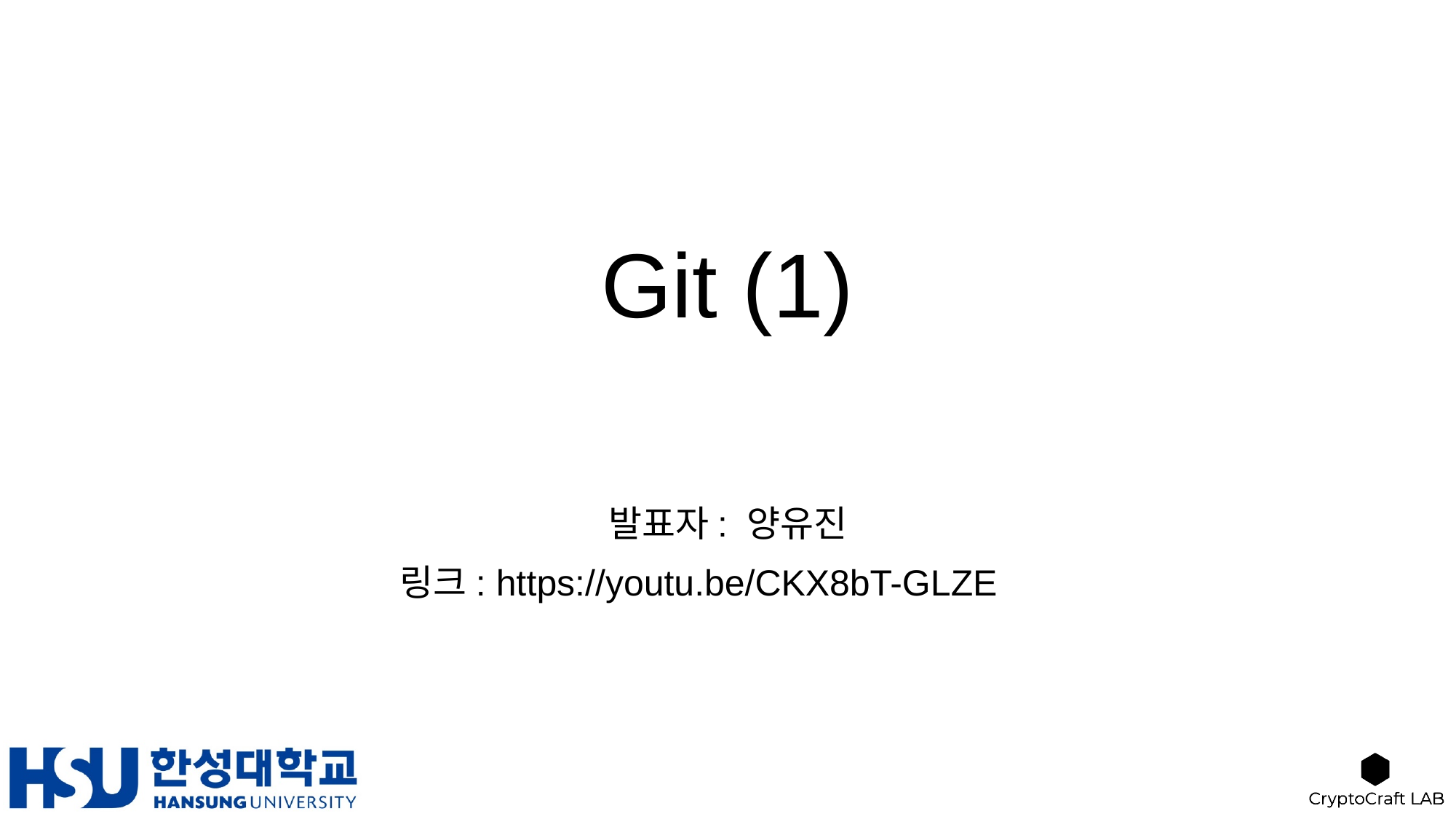

# Git (1)
발표자: 양유진
링크: https://youtu.be/CKX8bT-GLZE